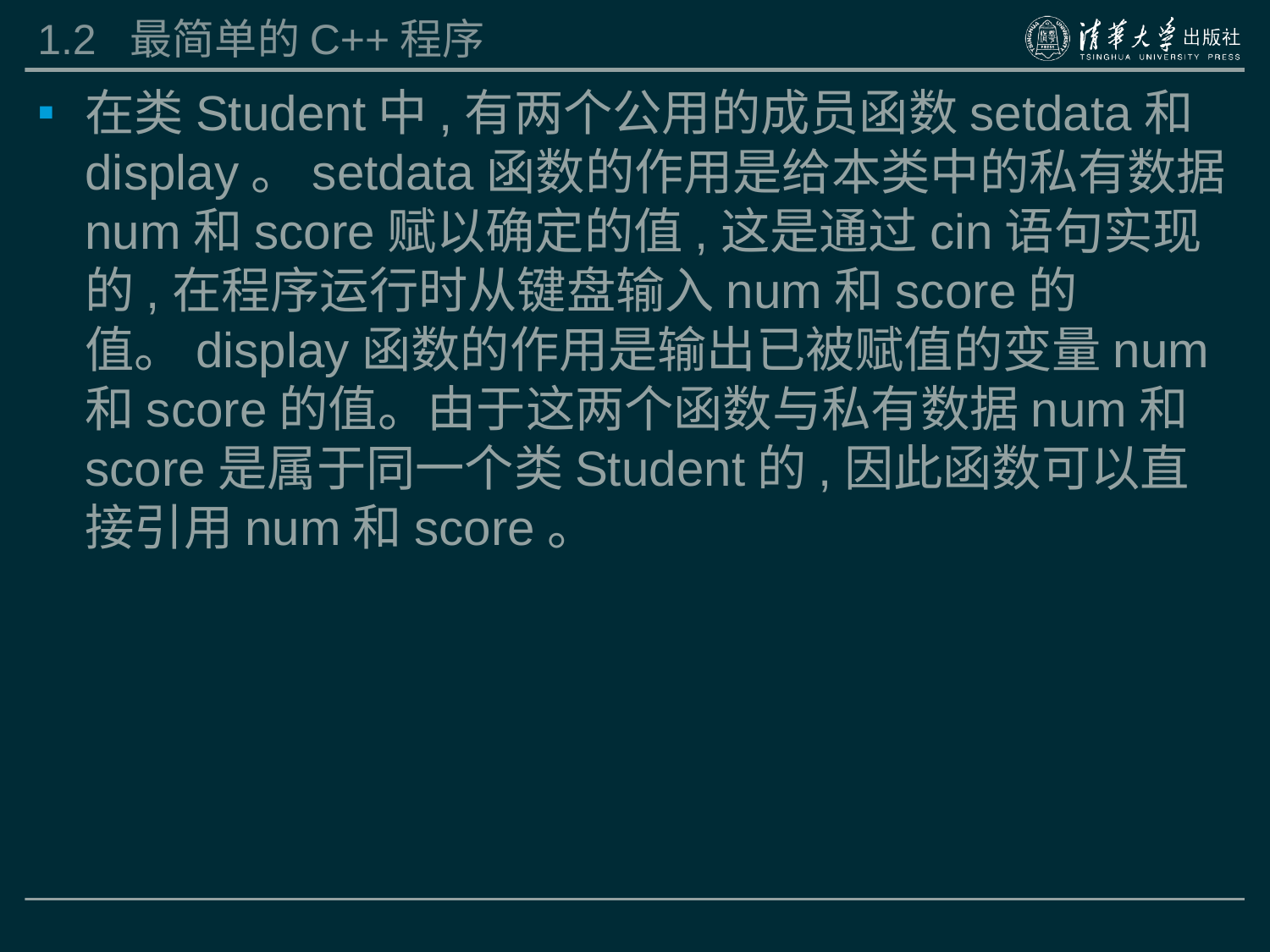

# 1.2  最简单的C++程序
在类Student中,有两个公用的成员函数setdata和display。setdata函数的作用是给本类中的私有数据num和score赋以确定的值,这是通过cin语句实现的,在程序运行时从键盘输入num和score的值。display函数的作用是输出已被赋值的变量num和score的值。由于这两个函数与私有数据num和score是属于同一个类Student的,因此函数可以直接引用num和score。